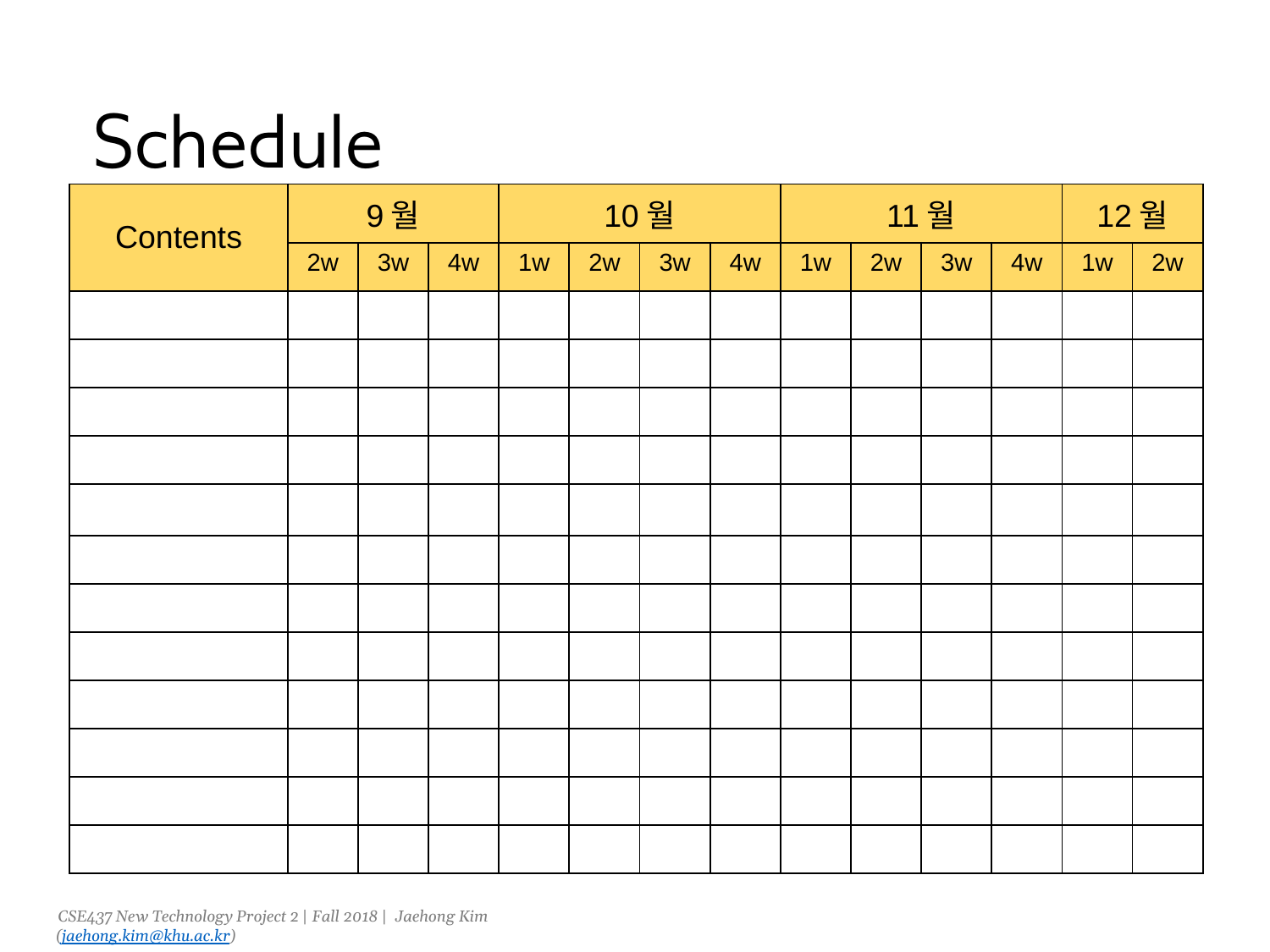

# Schedule
| Contents | 9월 |  |  | 10월 |  |  |  | 11월 |  |  |  | 12월 |  |
| --- | --- | --- | --- | --- | --- | --- | --- | --- | --- | --- | --- | --- | --- |
|  | 2w | 3w | 4w | 1w | 2w | 3w | 4w | 1w | 2w | 3w | 4w | 1w | 2w |
|  |  |  |  |  |  |  |  |  |  |  |  |  |  |
|  |  |  |  |  |  |  |  |  |  |  |  |  |  |
|  |  |  |  |  |  |  |  |  |  |  |  |  |  |
|  |  |  |  |  |  |  |  |  |  |  |  |  |  |
|  |  |  |  |  |  |  |  |  |  |  |  |  |  |
|  |  |  |  |  |  |  |  |  |  |  |  |  |  |
|  |  |  |  |  |  |  |  |  |  |  |  |  |  |
|  |  |  |  |  |  |  |  |  |  |  |  |  |  |
|  |  |  |  |  |  |  |  |  |  |  |  |  |  |
|  |  |  |  |  |  |  |  |  |  |  |  |  |  |
|  |  |  |  |  |  |  |  |  |  |  |  |  |  |
|  |  |  |  |  |  |  |  |  |  |  |  |  |  |
13